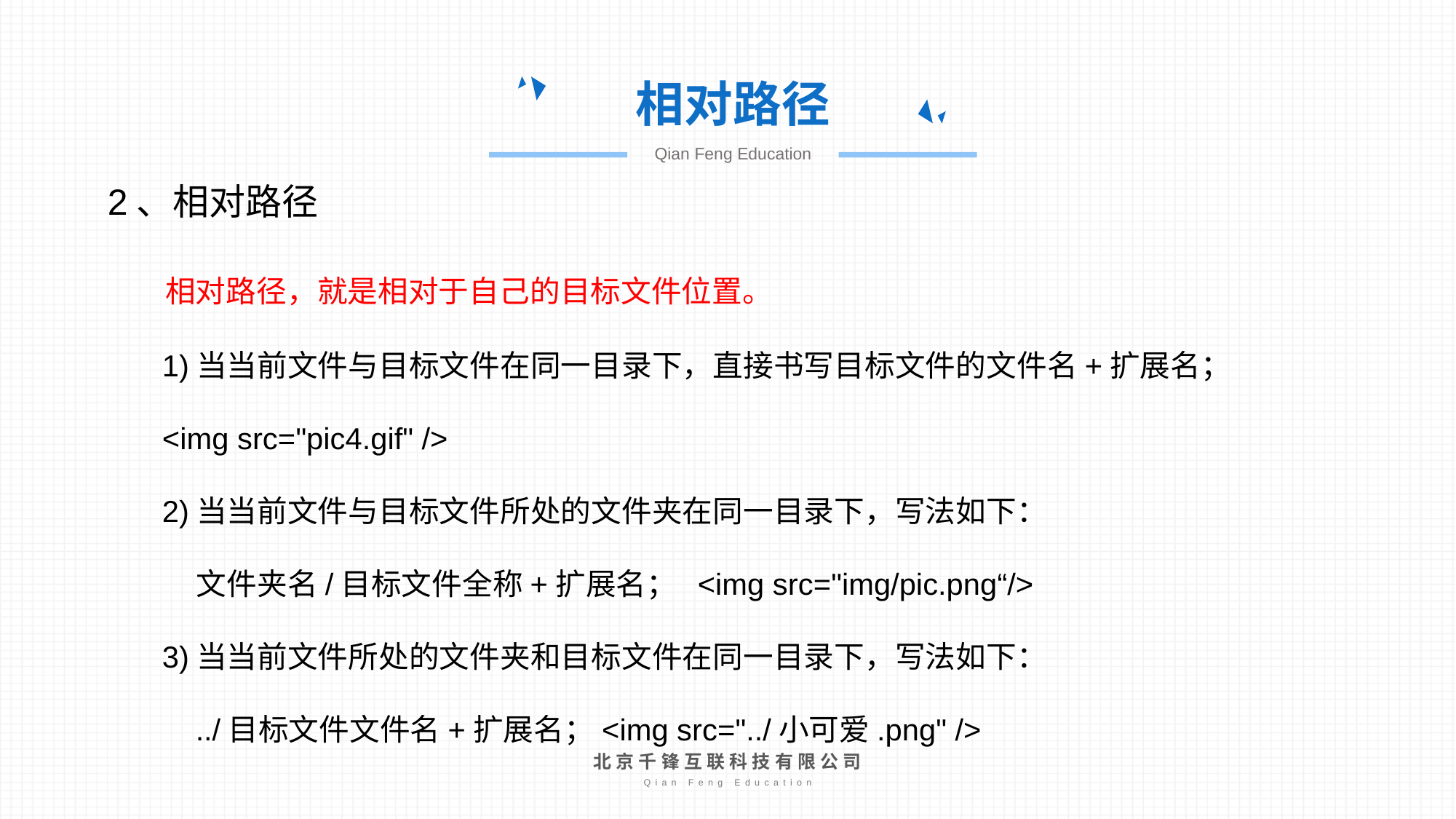

相对路径

Qian Feng Education
2、相对路径
      相对路径，就是相对于自己的目标文件位置。
1)当当前文件与目标文件在同一目录下，直接书写目标文件的文件名+扩展名；
<img src="pic4.gif" />
2)当当前文件与目标文件所处的文件夹在同一目录下，写法如下：
    文件夹名/目标文件全称+扩展名；  <img src="img/pic.png“/>
3)当当前文件所处的文件夹和目标文件在同一目录下，写法如下：
    ../目标文件文件名+扩展名；<img src="../小可爱.png" />

北京千锋互联科技有限公司
Qian Feng Education